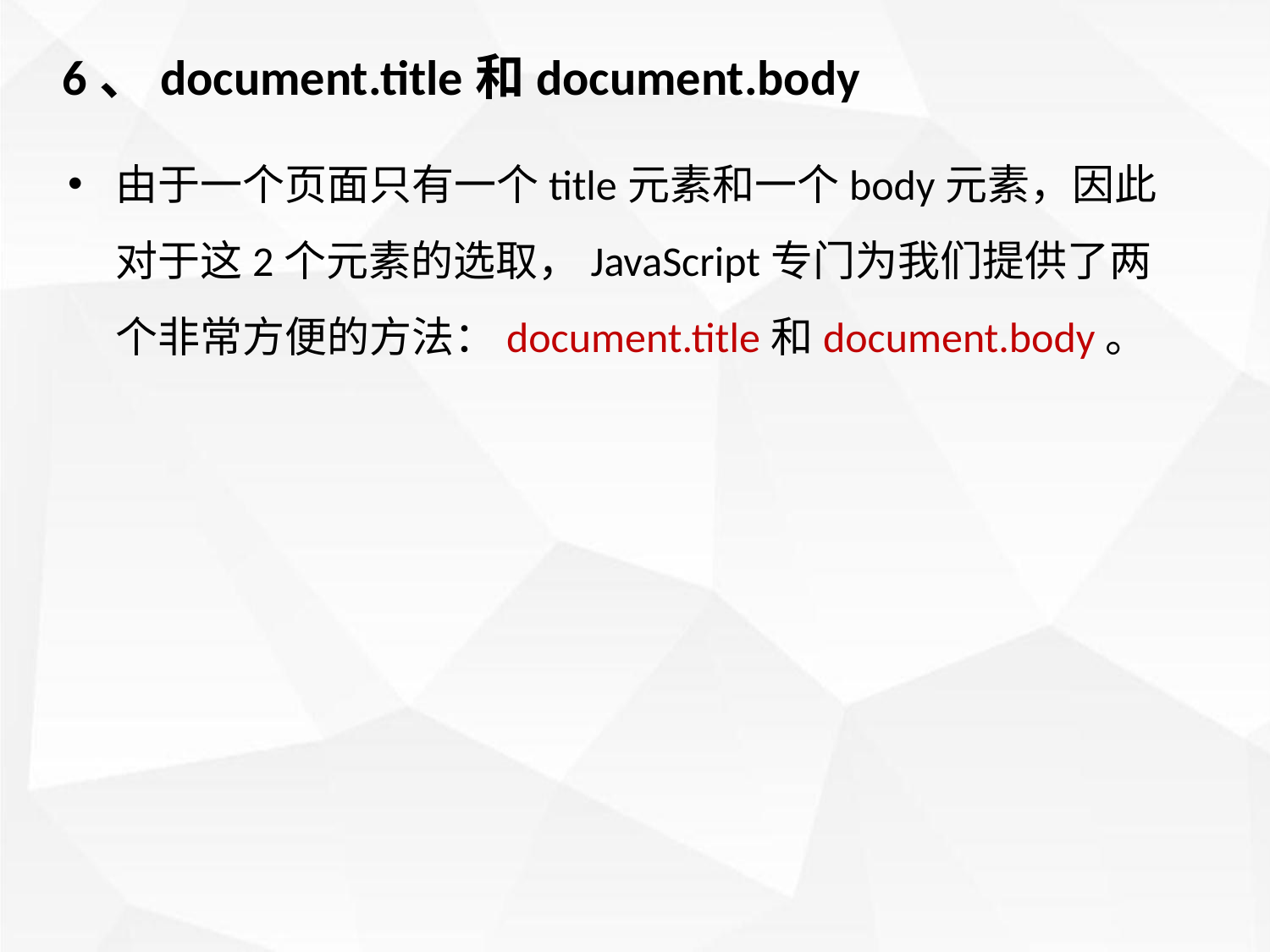

6、document.title和document.body
由于一个页面只有一个title元素和一个body元素，因此对于这2个元素的选取，JavaScript专门为我们提供了两个非常方便的方法：document.title和document.body。